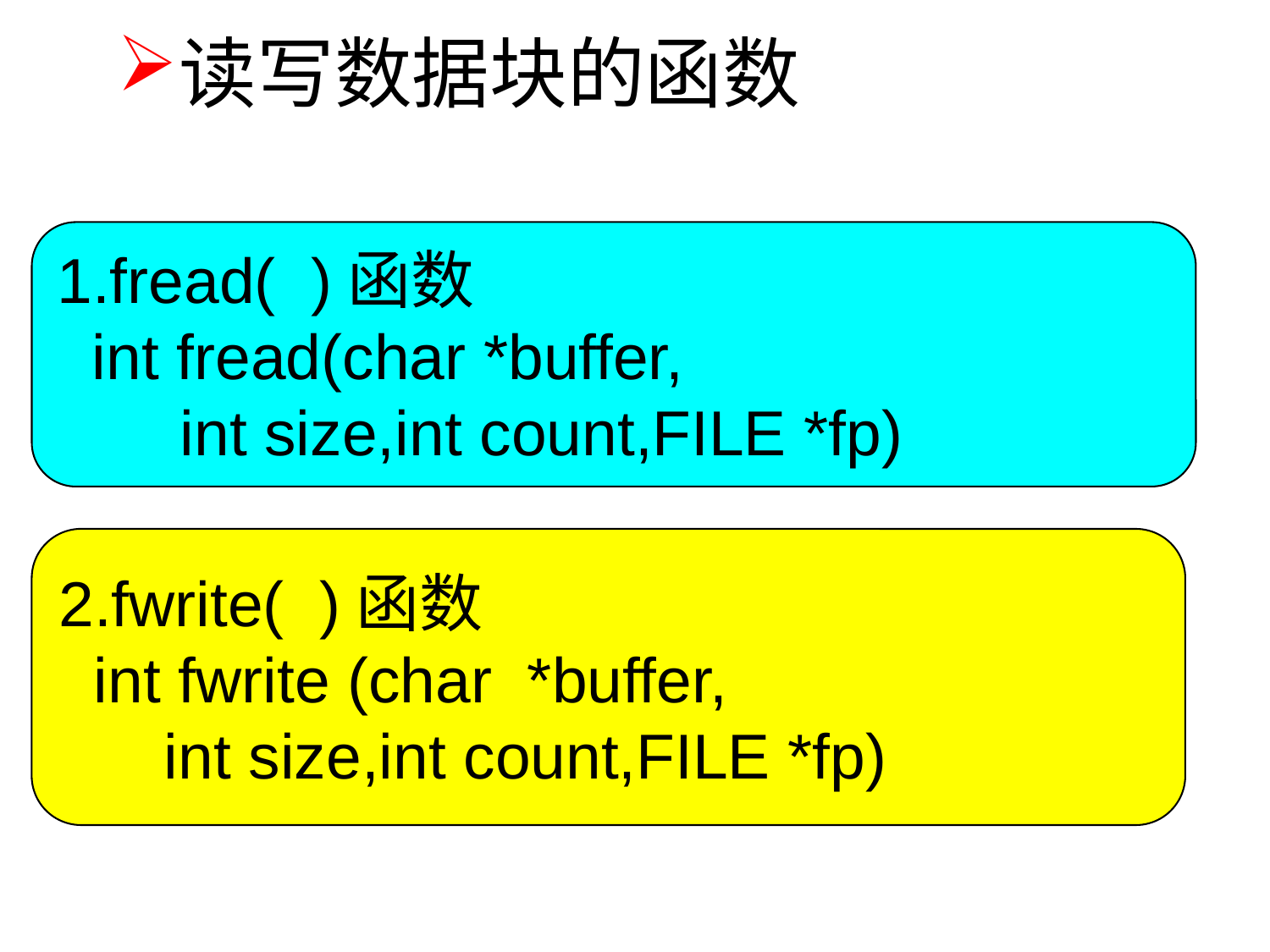

# 读写数据块的函数

1.fread(  )函数
  int fread(char *buffer,
       int size,int count,FILE *fp)
2.fwrite(  )函数
  int fwrite (char  *buffer,
      int size,int count,FILE *fp)